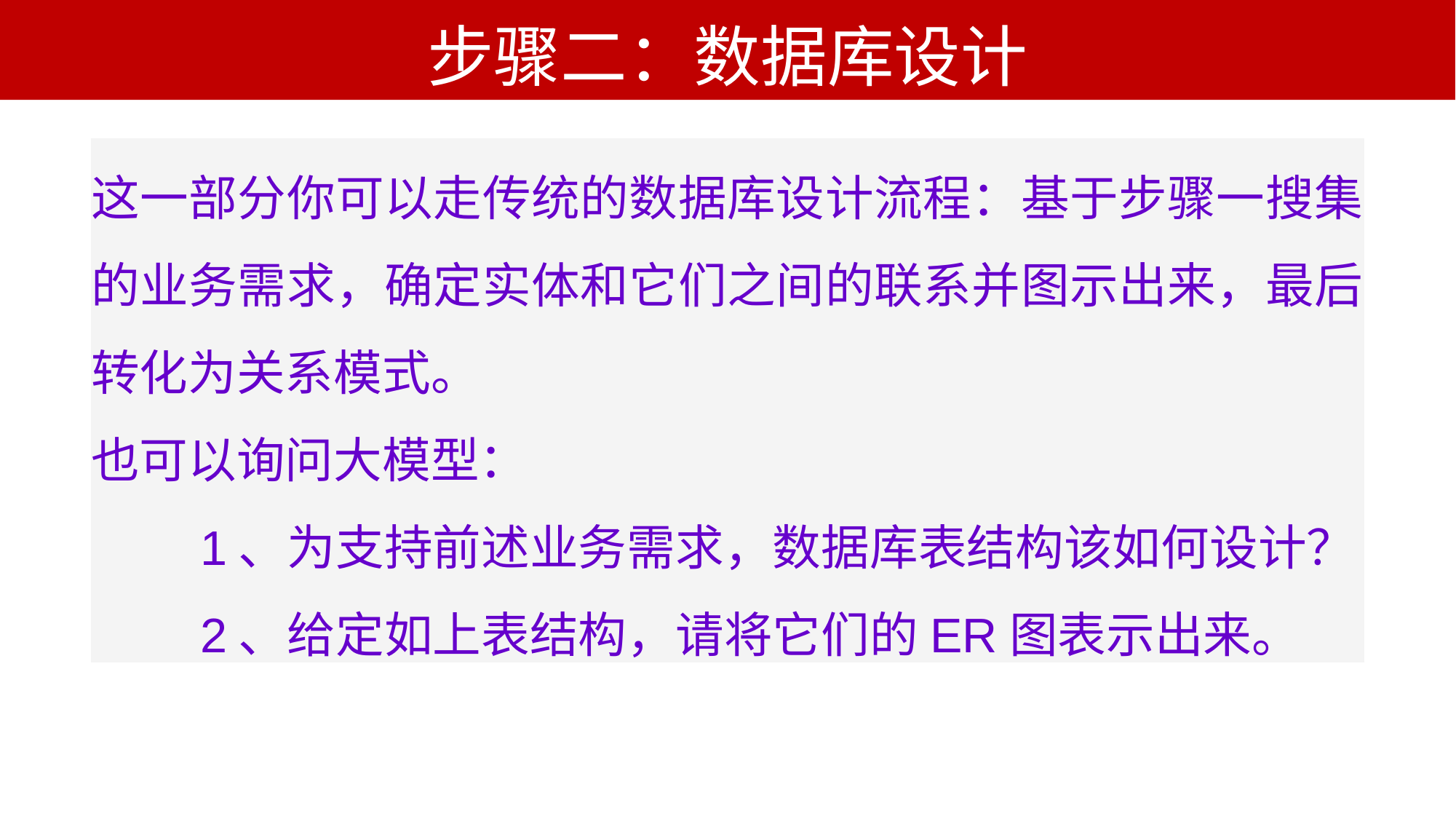

# 步骤二：数据库设计
这一部分你可以走传统的数据库设计流程：基于步骤一搜集的业务需求，确定实体和它们之间的联系并图示出来，最后转化为关系模式。
也可以询问大模型：
	1、为支持前述业务需求，数据库表结构该如何设计？
	2、给定如上表结构，请将它们的ER图表示出来。